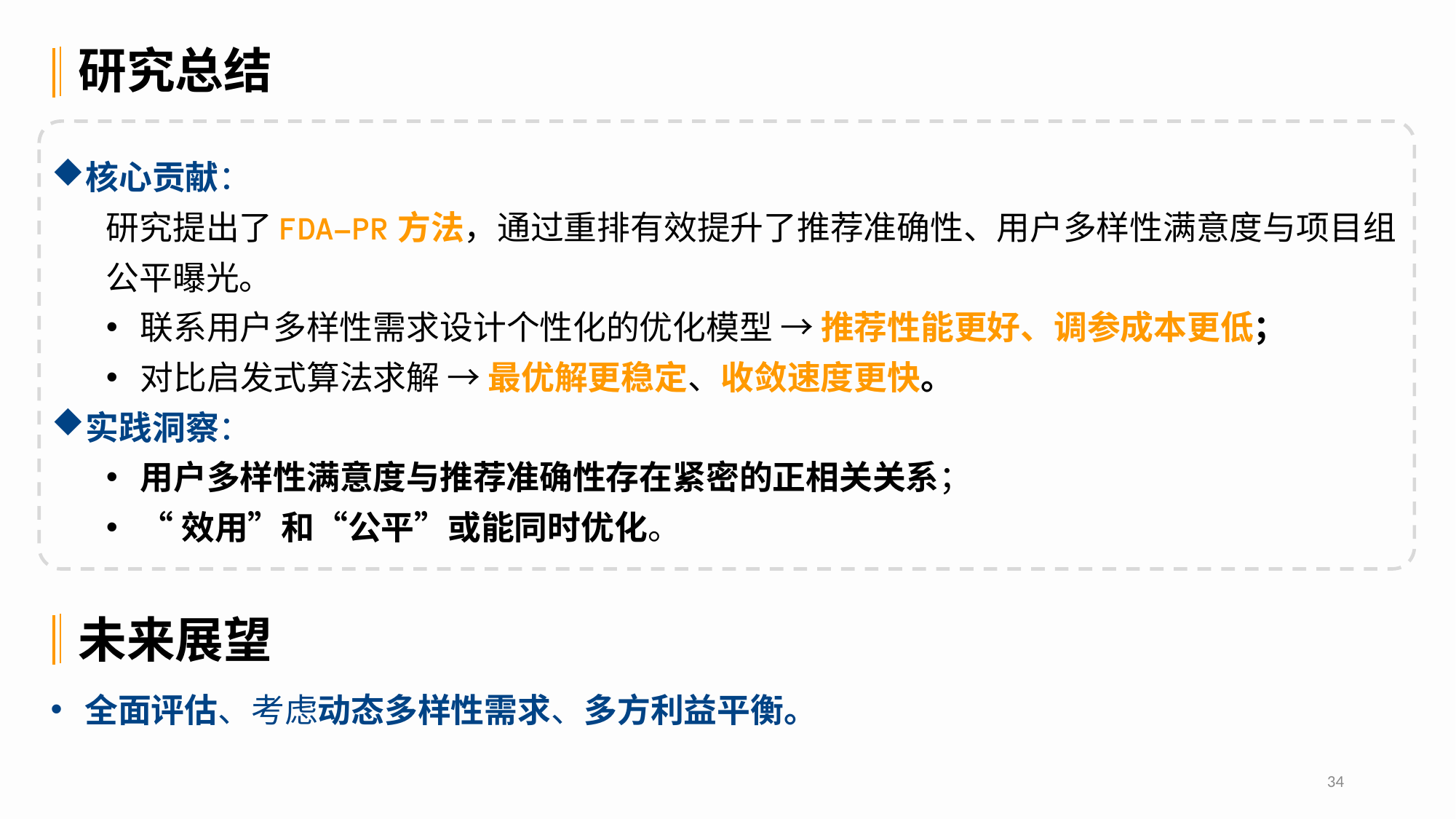

研究总结

核心贡献：
研究提出了FDA-PR方法，通过重排有效提升了推荐准确性、用户多样性满意度与项目组公平曝光。
联系用户多样性需求设计个性化的优化模型 → 推荐性能更好、调参成本更低；
对比启发式算法求解 → 最优解更稳定、收敛速度更快。
实践洞察：
用户多样性满意度与推荐准确性存在紧密的正相关关系；
“效用”和“公平”或能同时优化。
未来展望
全面评估、考虑动态多样性需求、多方利益平衡。
34